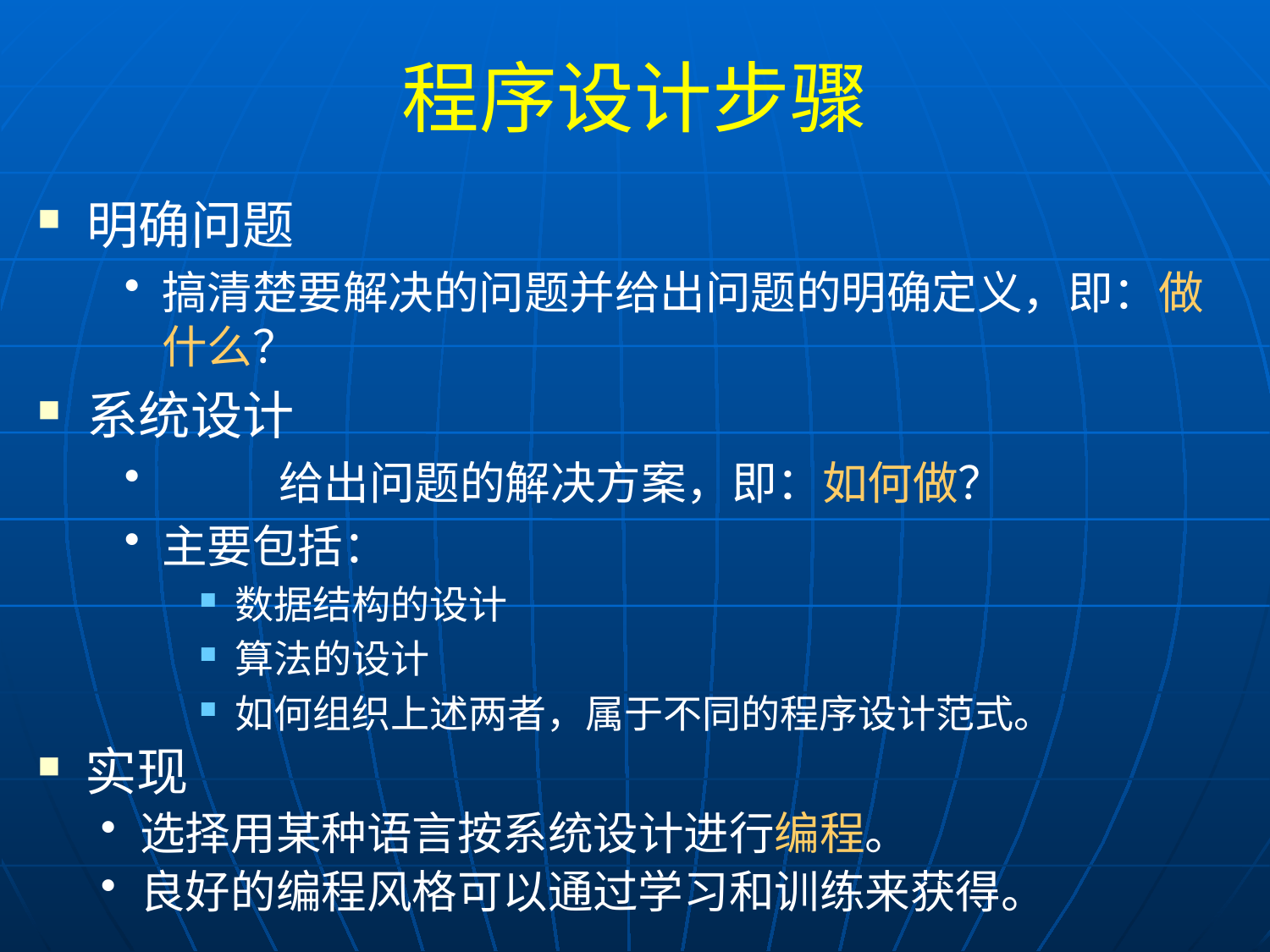

# 程序设计步骤
明确问题
搞清楚要解决的问题并给出问题的明确定义，即：做什么？
系统设计
	给出问题的解决方案，即：如何做？
主要包括：
数据结构的设计
算法的设计
如何组织上述两者，属于不同的程序设计范式。
实现
选择用某种语言按系统设计进行编程。
良好的编程风格可以通过学习和训练来获得。